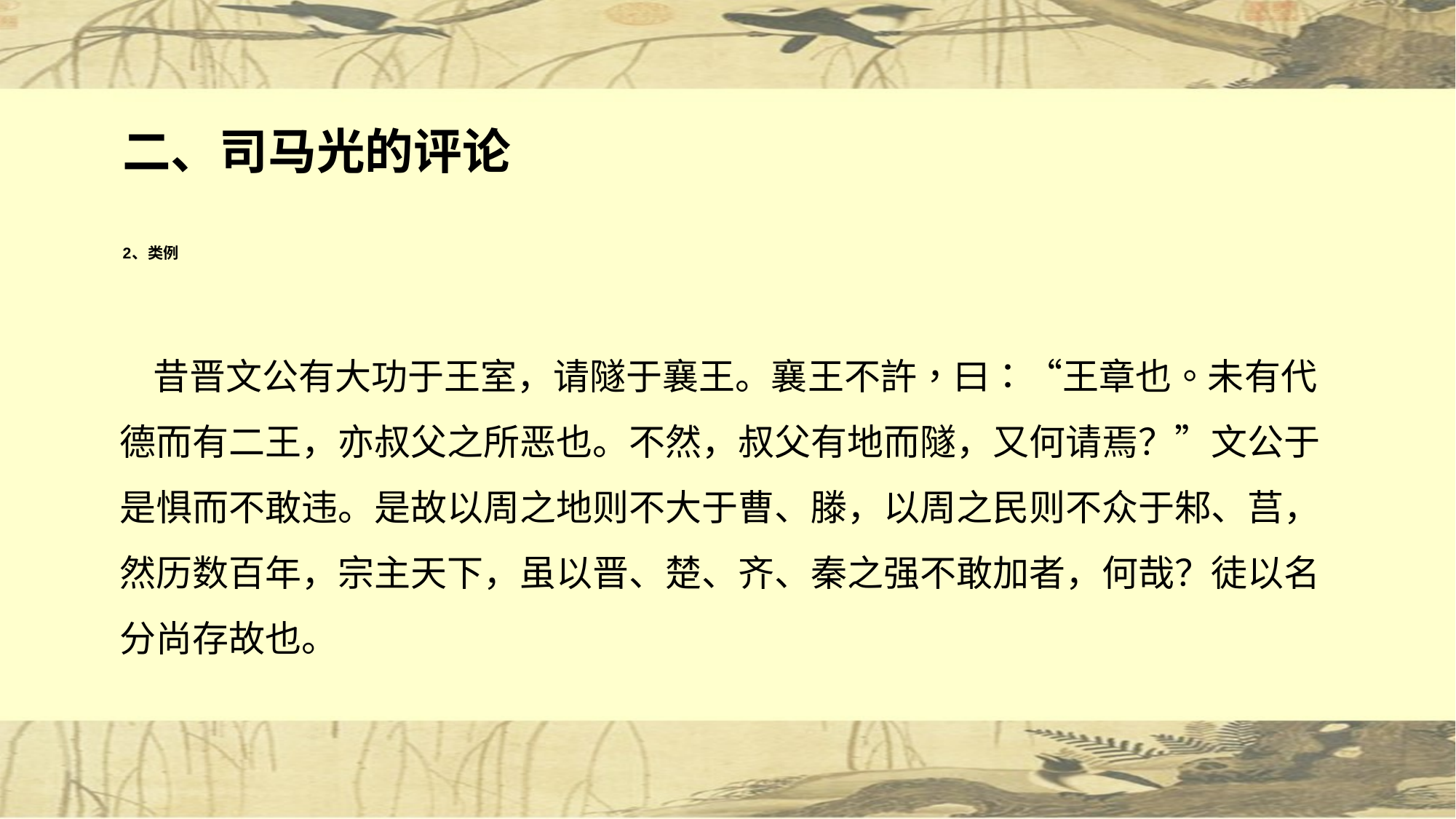

二、司马光的评论
# 2、类例
   昔晋文公有大功于王室，请隧于襄王。襄王不許，曰：“王章也。未有代德而有二王，亦叔父之所恶也。不然，叔父有地而隧，又何请焉？”文公于是惧而不敢违。是故以周之地则不大于曹、滕，以周之民则不众于邾、莒，然历数百年，宗主天下，虽以晋、楚、齐、秦之强不敢加者，何哉？徒以名分尚存故也。